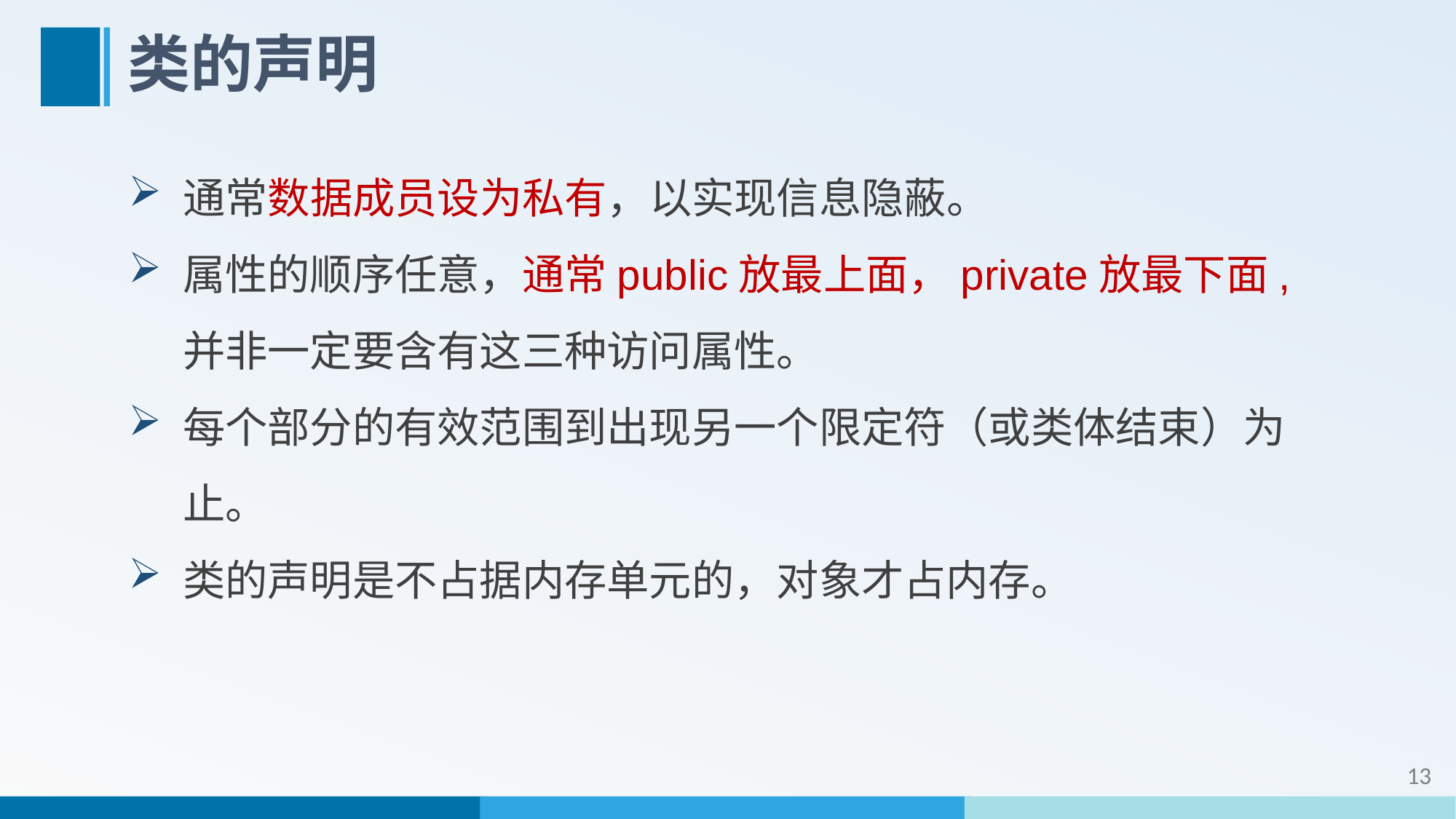

# 类的声明
通常数据成员设为私有，以实现信息隐蔽。
属性的顺序任意，通常public放最上面，private放最下面,并非一定要含有这三种访问属性。
每个部分的有效范围到出现另一个限定符（或类体结束）为止。
类的声明是不占据内存单元的，对象才占内存。